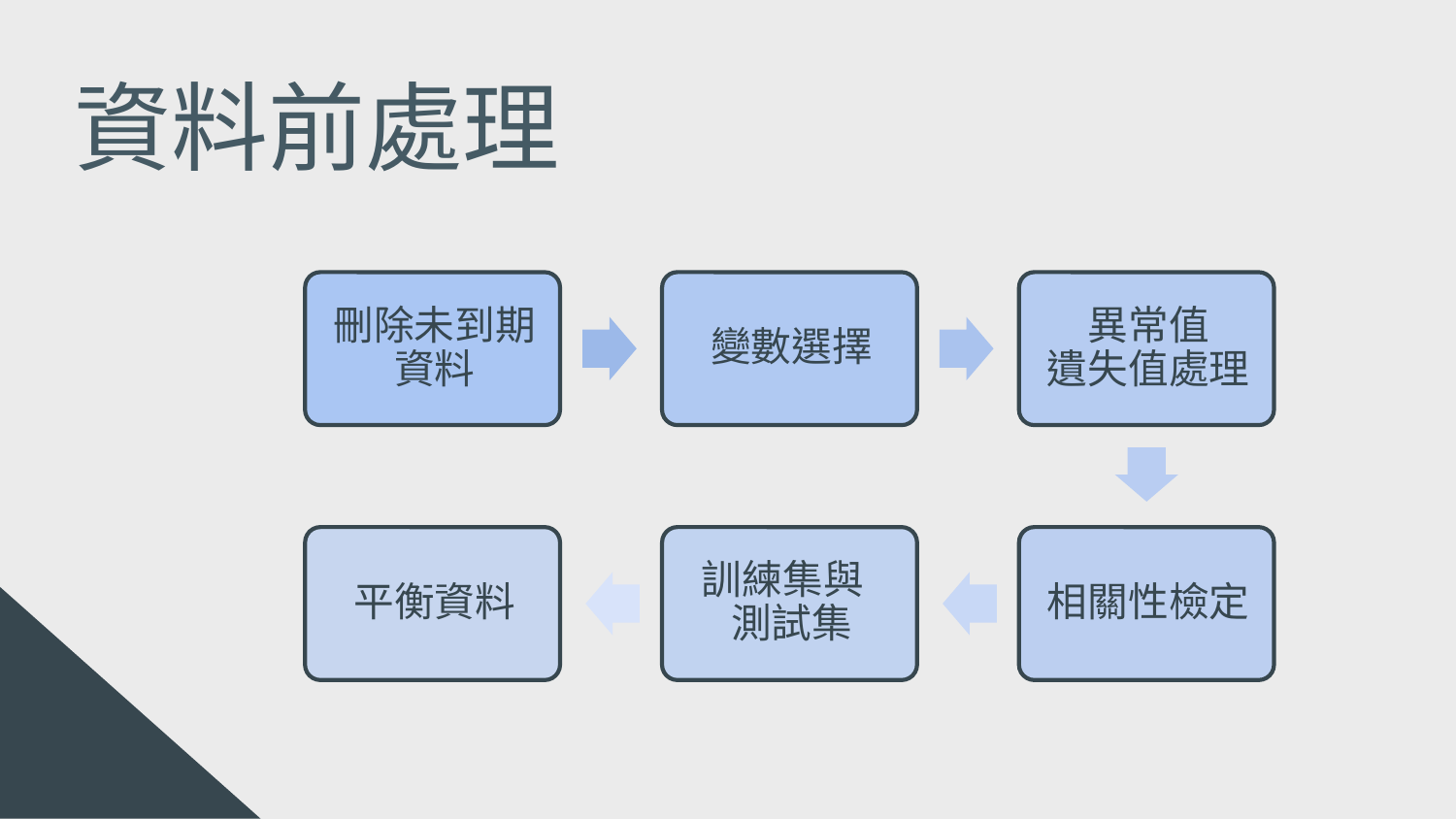

資料前處理
刪除未到期資料

變數選擇

異常值
遺失值處理

相關性檢定

訓練集與   測試集

平衡資料